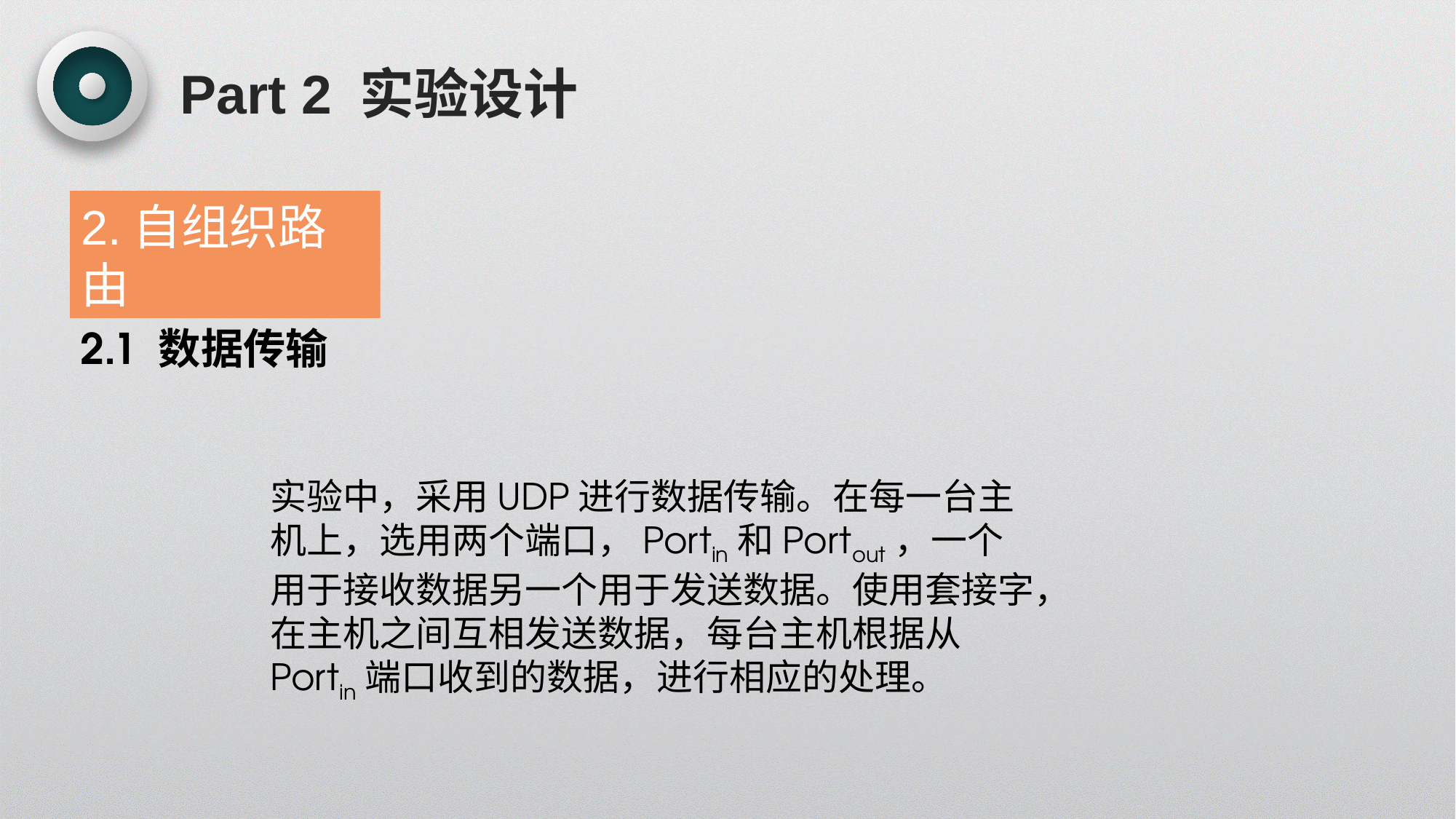

Part 2 实验设计
2.自组织路由
2.1 数据传输
实验中，采用UDP进行数据传输。在每一台主机上，选用两个端口，Portin和Portout，一个用于接收数据另一个用于发送数据。使用套接字，在主机之间互相发送数据，每台主机根据从Portin端口收到的数据，进行相应的处理。